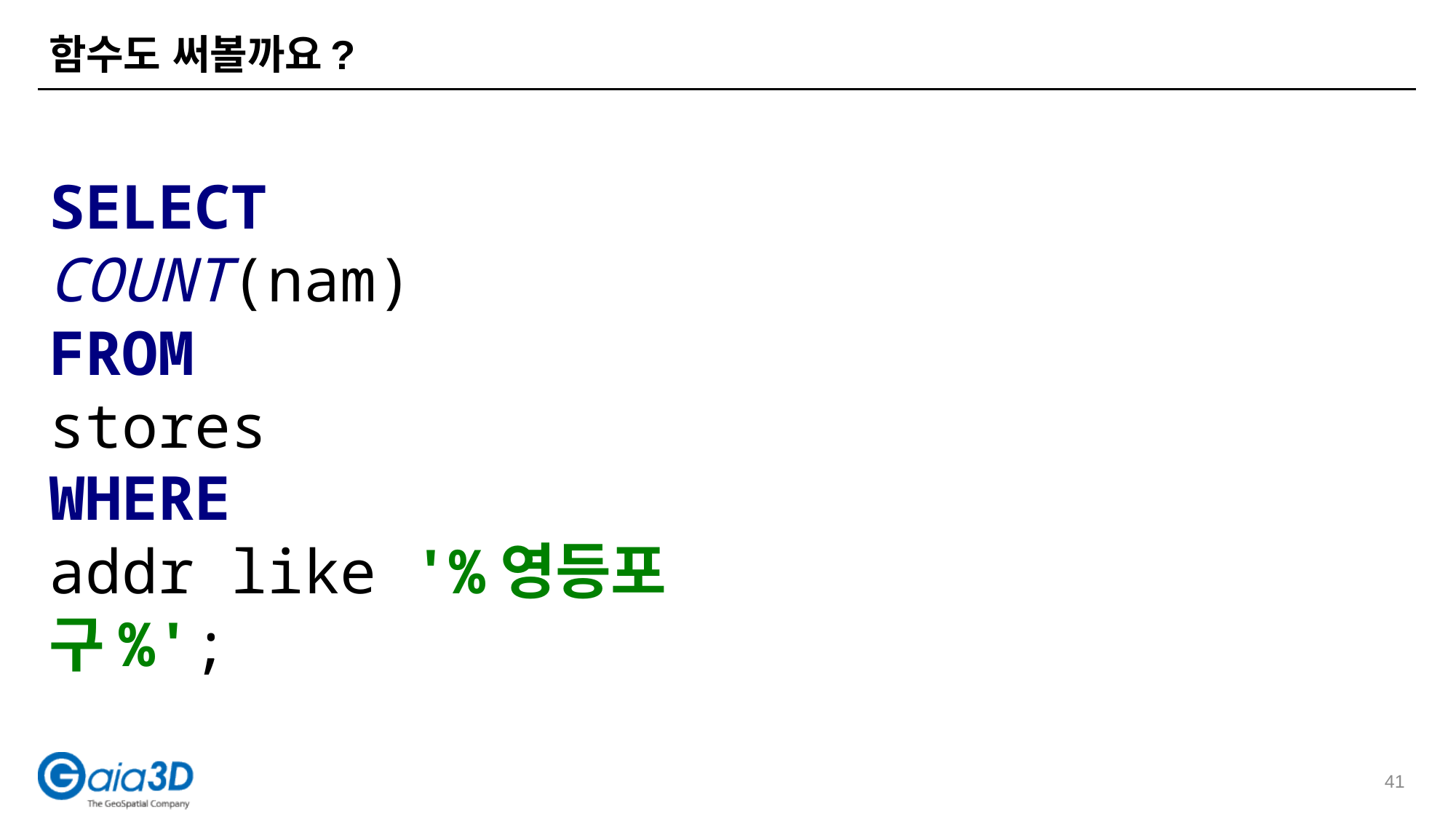

# 함수도 써볼까요?
SELECT
COUNT(nam)
FROM
stores
WHERE
addr like '%영등포구%';
41